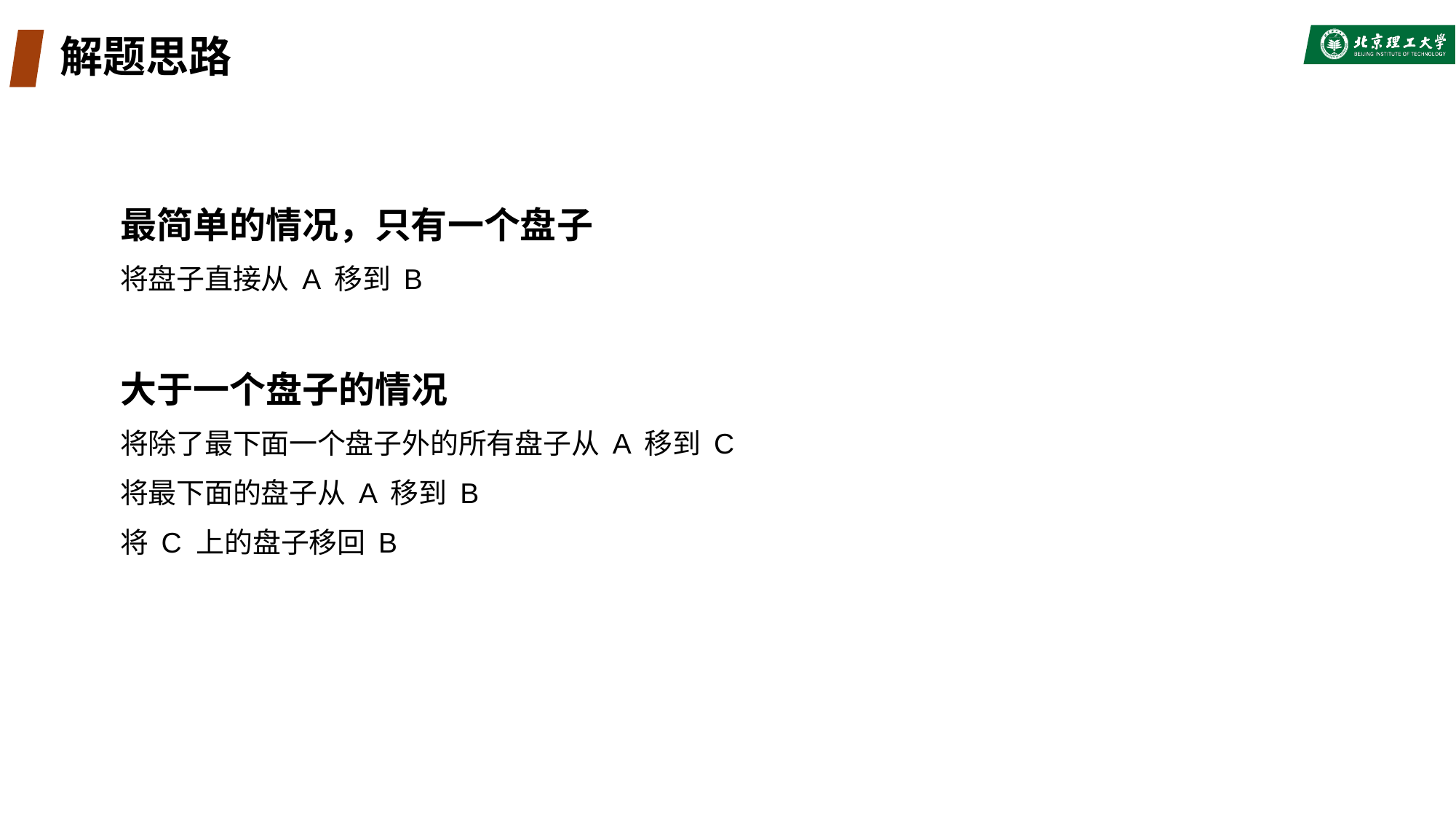

# 解题思路
最简单的情况，只有一个盘子
将盘子直接从 A 移到 B

大于一个盘子的情况
将除了最下面一个盘子外的所有盘子从 A 移到 C
将最下面的盘子从 A 移到 B
将 C 上的盘子移回 B